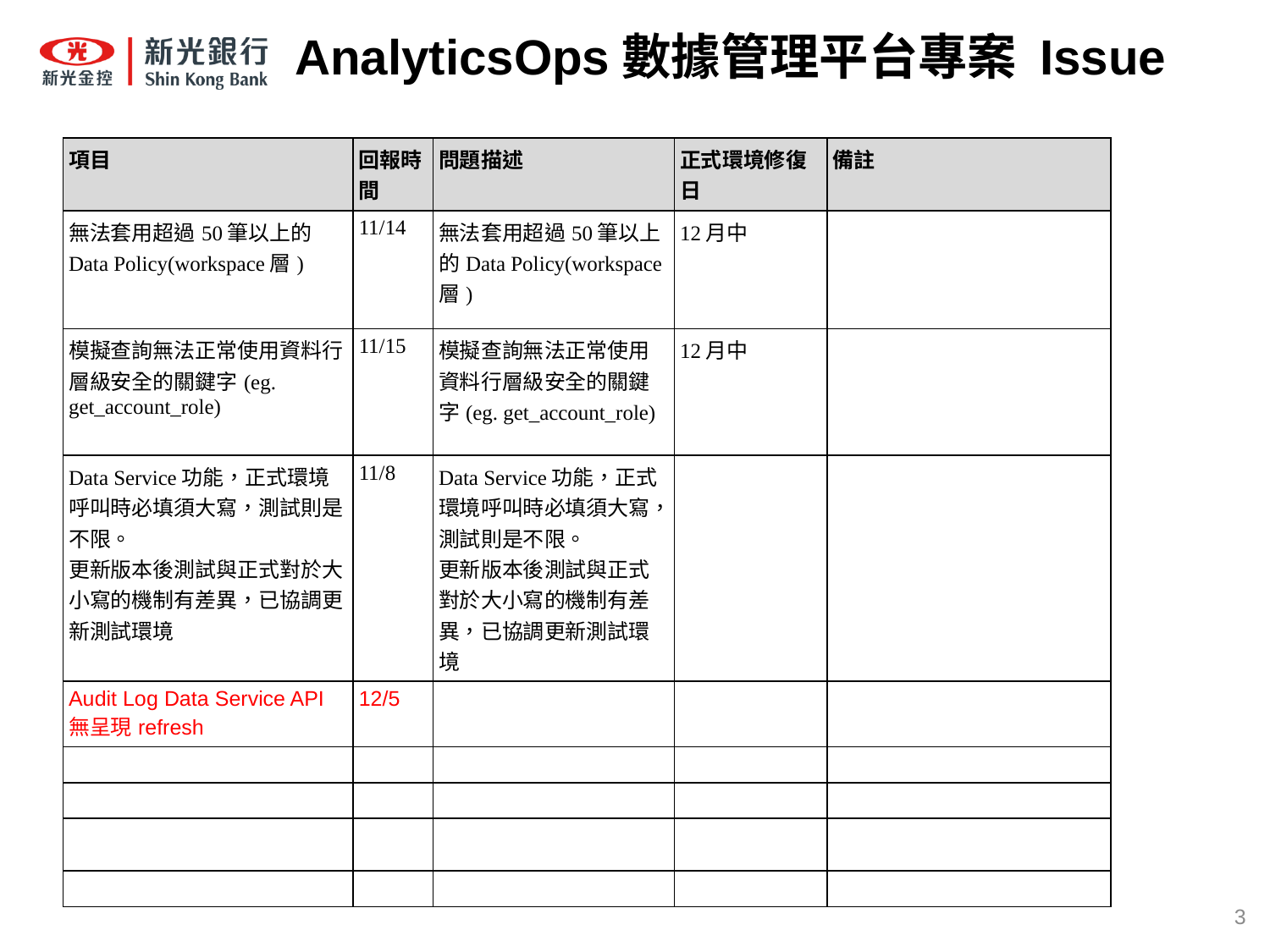

# AnalyticsOps數據管理平台專案 Issue
| 項目 | 回報時間 | 問題描述 | 正式環境修復日 | 備註 |
| --- | --- | --- | --- | --- |
| 無法套用超過50筆以上的Data Policy(workspace層) | 11/14 | 無法套用超過50筆以上的Data Policy(workspace層) | 12月中 |  |
| 模擬查詢無法正常使用資料行層級安全的關鍵字(eg. get\_account\_role) | 11/15 | 模擬查詢無法正常使用資料行層級安全的關鍵字(eg. get\_account\_role) | 12月中 |  |
| Data Service功能，正式環境呼叫時必填須大寫，測試則是不限。 更新版本後測試與正式對於大小寫的機制有差異，已協調更新測試環境 | 11/8 | Data Service功能，正式環境呼叫時必填須大寫，測試則是不限。 更新版本後測試與正式對於大小寫的機制有差異，已協調更新測試環境 |  |  |
| Audit Log Data Service API無呈現refresh | 12/5 |  |  |  |
|  |  |  |  |  |
|  |  |  |  |  |
|  |  |  |  |  |
|  |  |  |  |  |
3